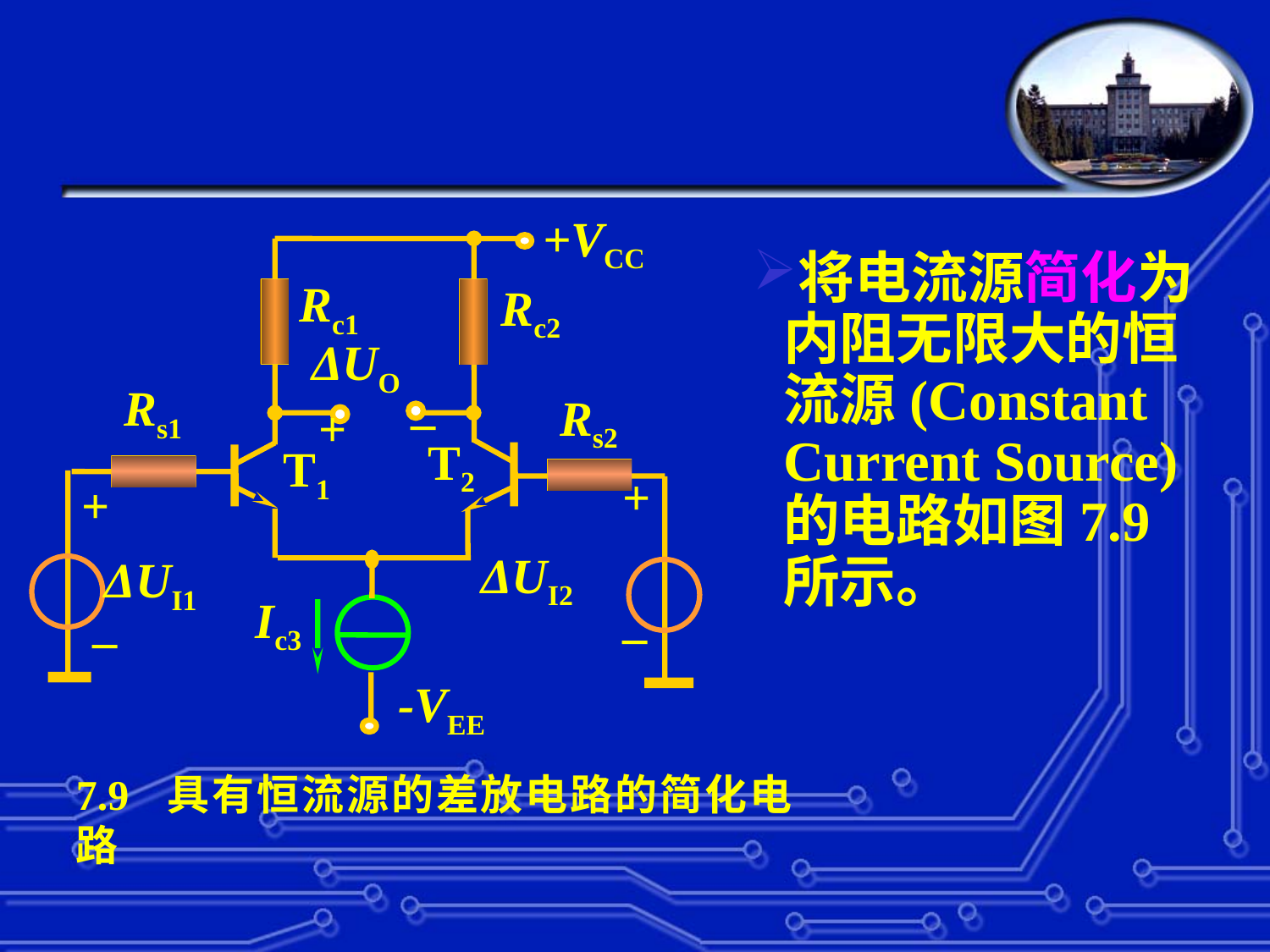

+VCC

Rc1
Rc2

ΔUO
_
Rs1

Rs2
+

T2
T1

+

ΔUI2

+

ΔUI1

_

_
Ic3
-VEE

7.9  具有恒流源的差放电路的简化电路
将电流源简化为内阻无限大的恒流源(Constant Current Source)的电路如图7.9所示。